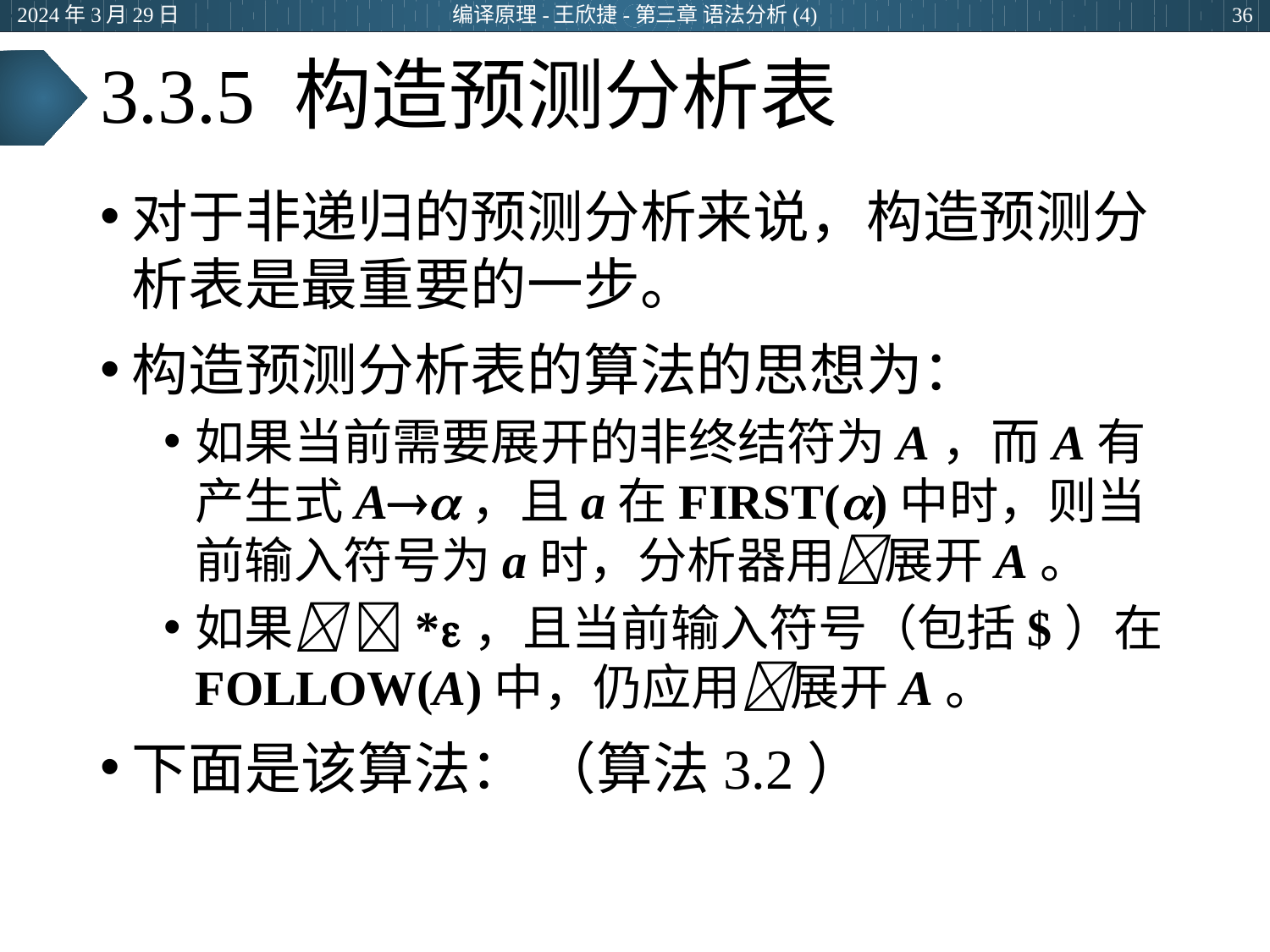

2024年3月29日
编译原理-王欣捷-第三章 语法分析(4)
36
# 3.3.5 构造预测分析表
对于非递归的预测分析来说，构造预测分析表是最重要的一步。
构造预测分析表的算法的思想为：
如果当前需要展开的非终结符为A，而A有产生式A→α，且a在FIRST(α)中时，则当前输入符号为a时，分析器用α展开A。
如果α ⇒*ε，且当前输入符号（包括$）在FOLLOW(A)中，仍应用α展开A。
下面是该算法： （算法3.2）